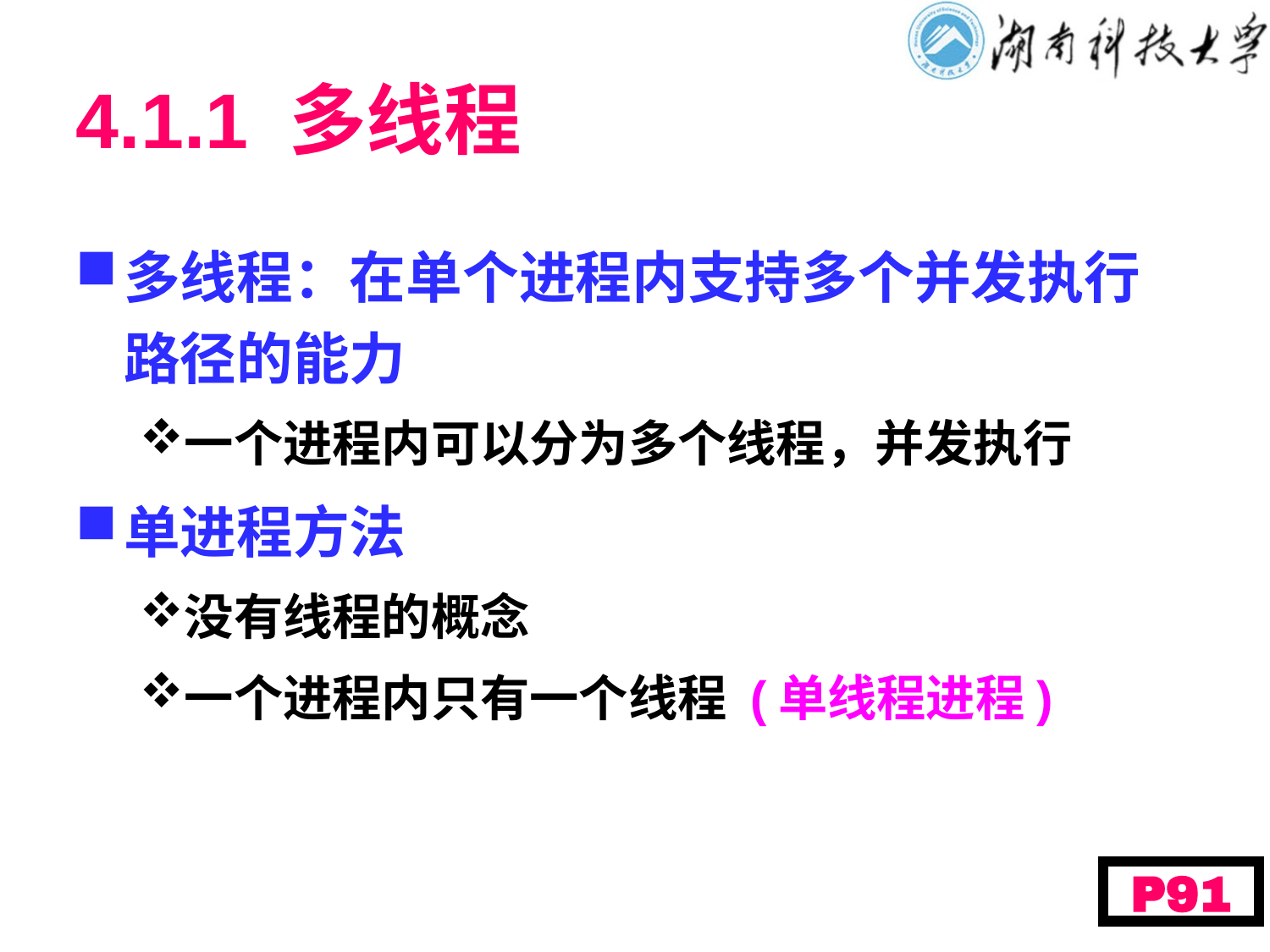

# 4.1.1 多线程
多线程：在单个进程内支持多个并发执行路径的能力
一个进程内可以分为多个线程，并发执行
单进程方法
没有线程的概念
一个进程内只有一个线程 (单线程进程)
P91